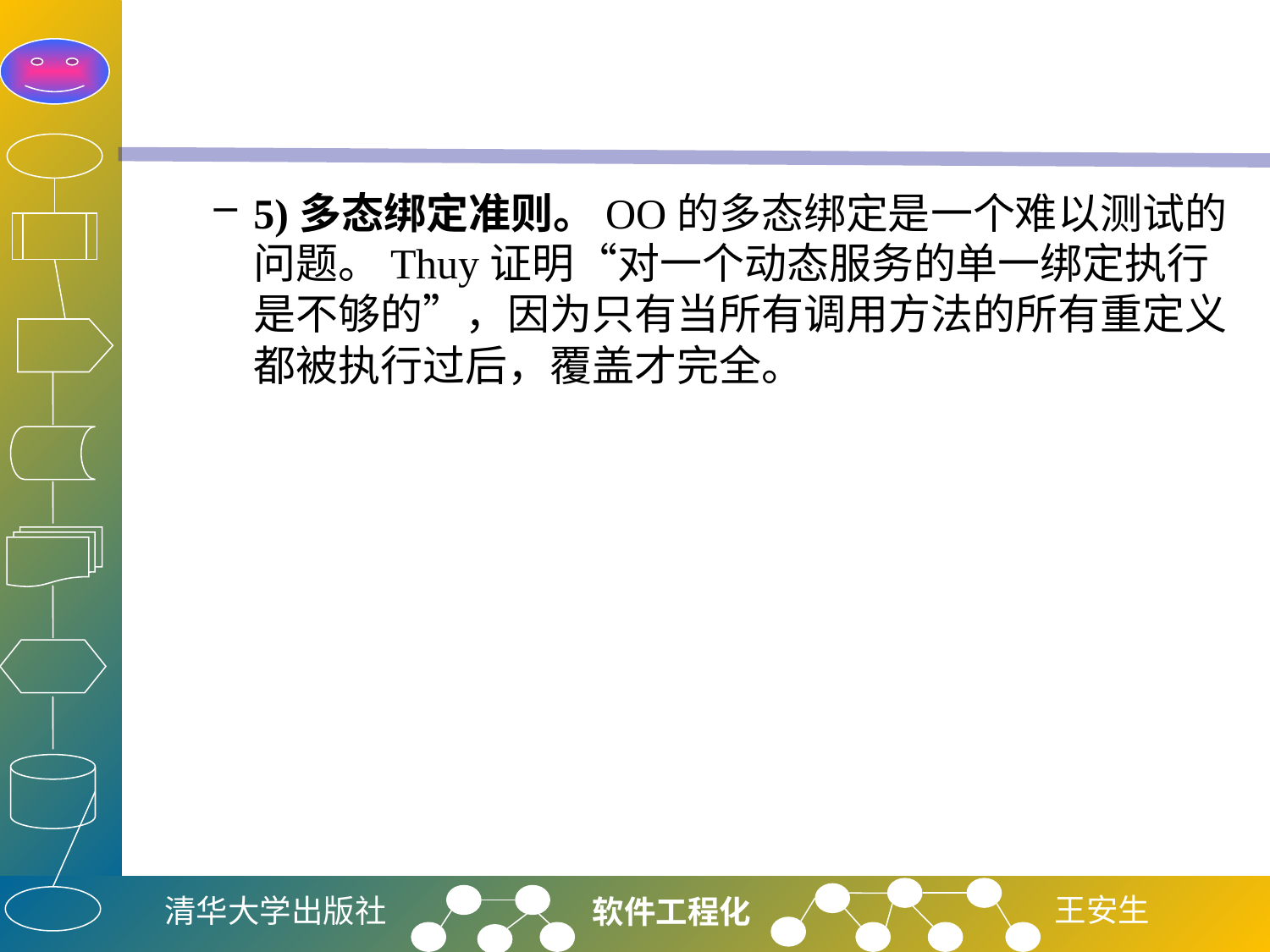

#
5)多态绑定准则。OO的多态绑定是一个难以测试的问题。Thuy证明“对一个动态服务的单一绑定执行是不够的”，因为只有当所有调用方法的所有重定义都被执行过后，覆盖才完全。